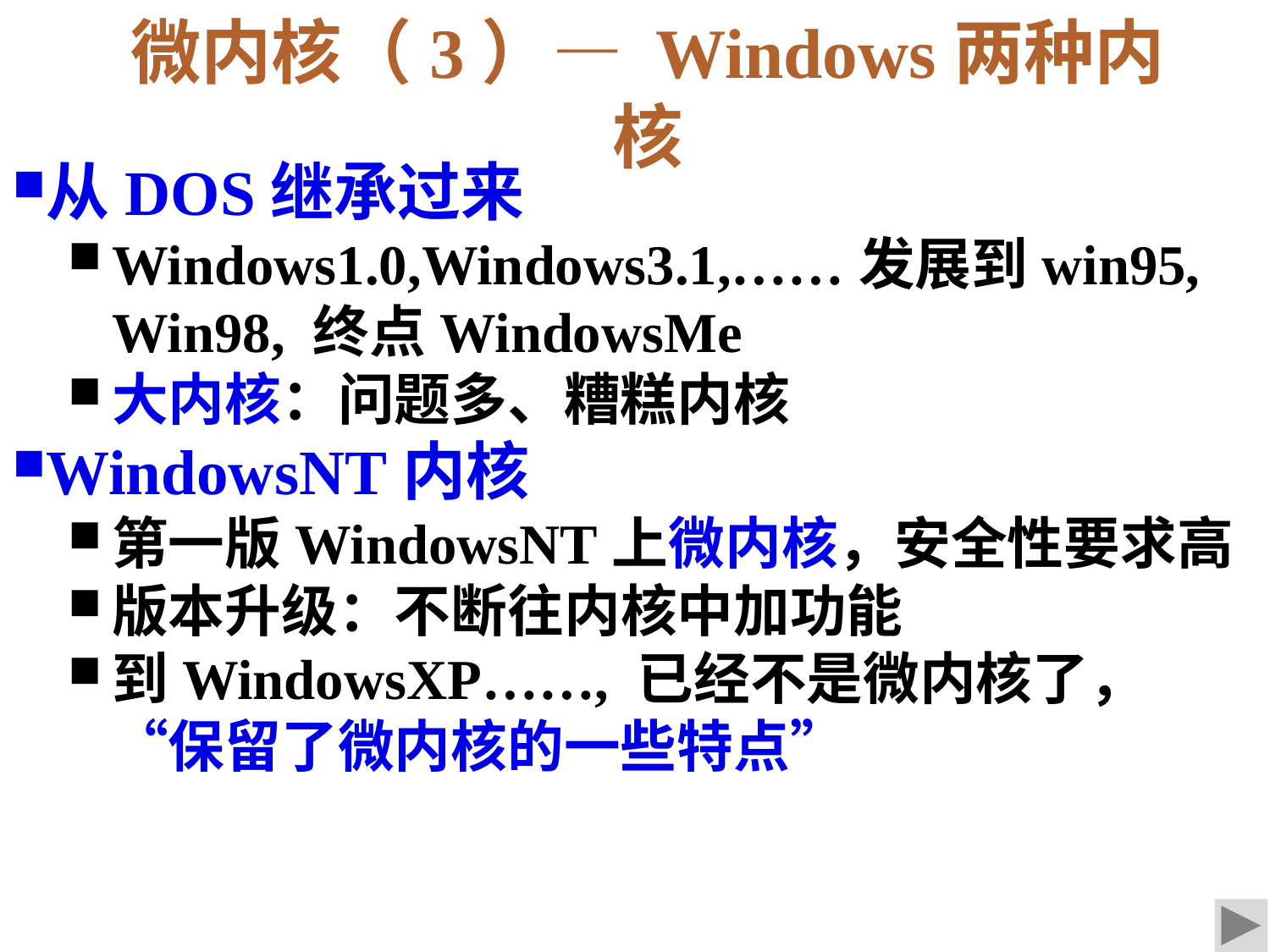

微内核（3）— Windows两种内核
从DOS继承过来
Windows1.0,Windows3.1,……发展到win95, Win98, 终点WindowsMe
大内核：问题多、糟糕内核
WindowsNT内核
第一版WindowsNT上微内核，安全性要求高
版本升级：不断往内核中加功能
到WindowsXP……, 已经不是微内核了，“保留了微内核的一些特点”